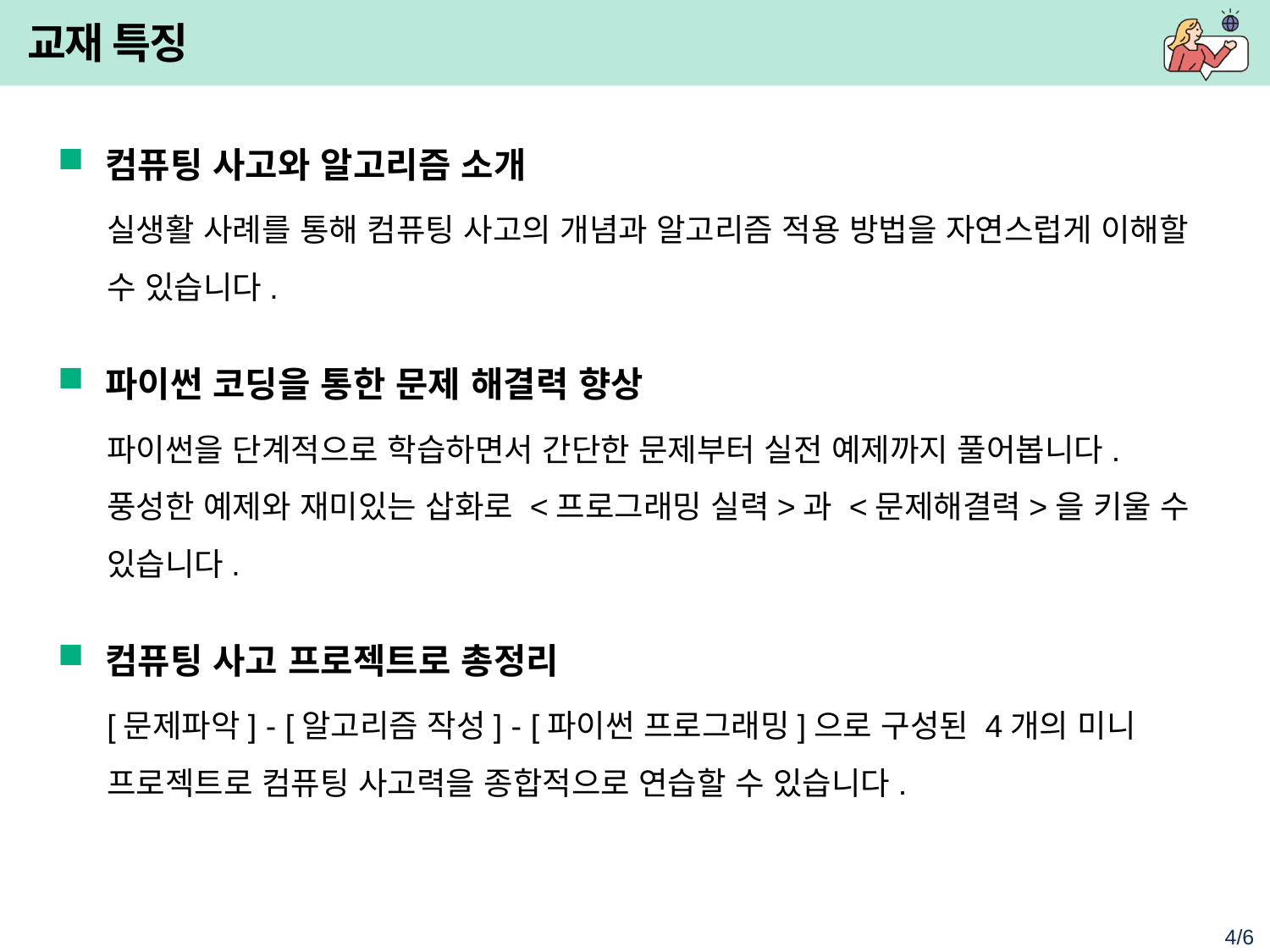

# 교재 특징
컴퓨팅 사고와 알고리즘 소개
실생활 사례를 통해 컴퓨팅 사고의 개념과 알고리즘 적용 방법을 자연스럽게 이해할 수 있습니다.

파이썬 코딩을 통한 문제 해결력 향상
파이썬을 단계적으로 학습하면서 간단한 문제부터 실전 예제까지 풀어봅니다. 풍성한 예제와 재미있는 삽화로 <프로그래밍 실력>과 <문제해결력>을 키울 수 있습니다.

컴퓨팅 사고 프로젝트로 총정리
[문제파악] - [알고리즘 작성] - [파이썬 프로그래밍]으로 구성된 4개의 미니 프로젝트로 컴퓨팅 사고력을 종합적으로 연습할 수 있습니다.